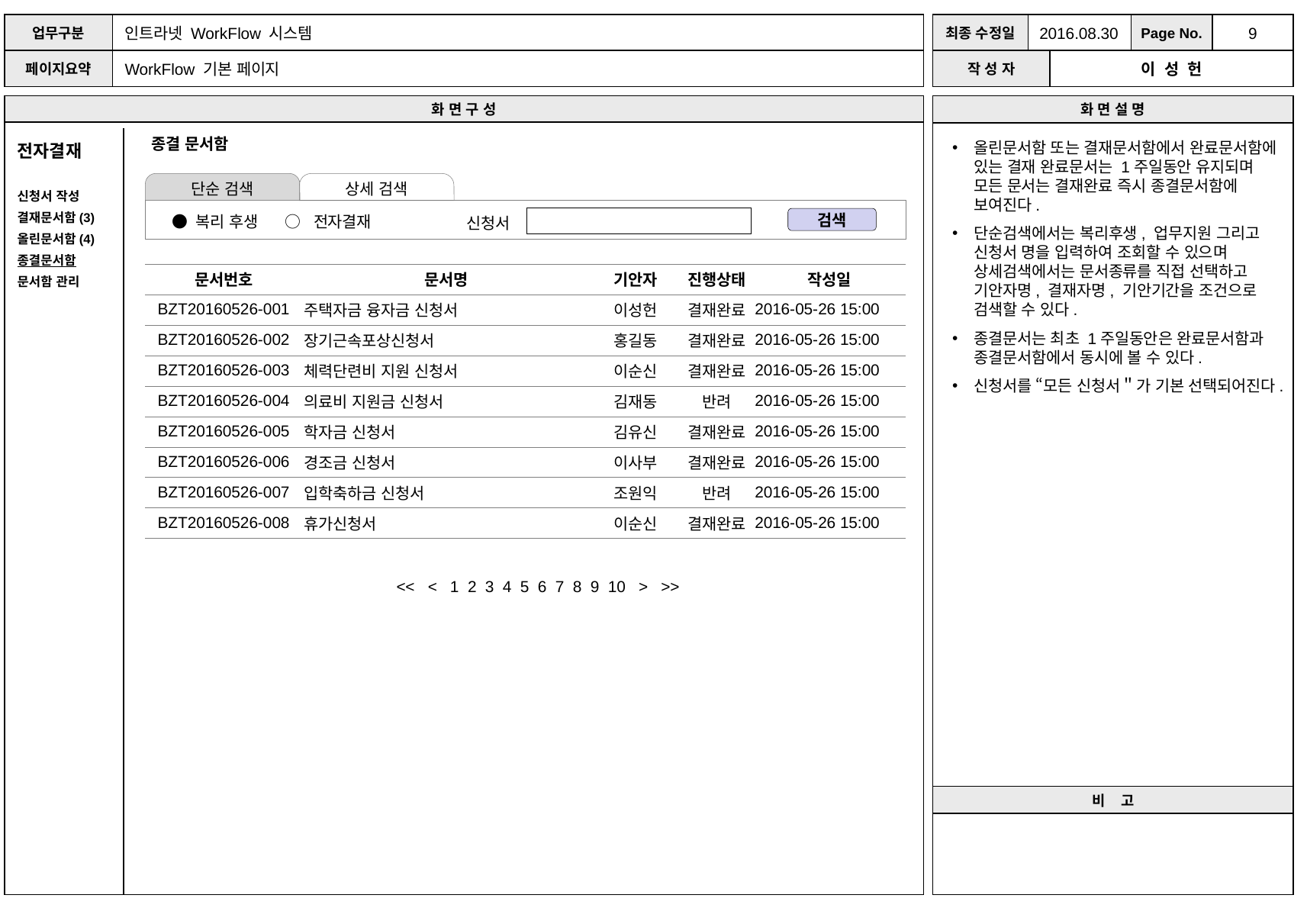

2016.08.30
WorkFlow 기본 페이지
전자결재

신청서 작성
결재문서함(3)
올린문서함(4)
종결문서함
문서함 관리
종결 문서함
올린문서함 또는 결재문서함에서 완료문서함에 있는 결재 완료문서는 1주일동안 유지되며 모든 문서는 결재완료 즉시 종결문서함에 보여진다.
단순검색에서는 복리후생, 업무지원 그리고 신청서 명을 입력하여 조회할 수 있으며 상세검색에서는 문서종류를 직접 선택하고 기안자명, 결재자명, 기안기간을 조건으로 검색할 수 있다.
종결문서는 최초 1주일동안은 완료문서함과 종결문서함에서 동시에 볼 수 있다.
신청서를 “모든 신청서＂가 기본 선택되어진다.
단순 검색
상세 검색
신청서

검색
● 복리 후생
○  전자결재
| 문서번호 | 문서명 | 기안자 | 진행상태 | 작성일 |
| --- | --- | --- | --- | --- |
| BZT20160526-001 | 주택자금 융자금 신청서 | 이성헌 | 결재완료 | 2016-05-26 15:00 |
| BZT20160526-002 | 장기근속포상신청서 | 홍길동 | 결재완료 | 2016-05-26 15:00 |
| BZT20160526-003 | 체력단련비 지원 신청서 | 이순신 | 결재완료 | 2016-05-26 15:00 |
| BZT20160526-004 | 의료비 지원금 신청서 | 김재동 | 반려 | 2016-05-26 15:00 |
| BZT20160526-005 | 학자금 신청서 | 김유신 | 결재완료 | 2016-05-26 15:00 |
| BZT20160526-006 | 경조금 신청서 | 이사부 | 결재완료 | 2016-05-26 15:00 |
| BZT20160526-007 | 입학축하금 신청서 | 조원익 | 반려 | 2016-05-26 15:00 |
| BZT20160526-008 | 휴가신청서 | 이순신 | 결재완료 | 2016-05-26 15:00 |
<<   <   1  2  3  4  5  6  7  8  9  10   >   >>